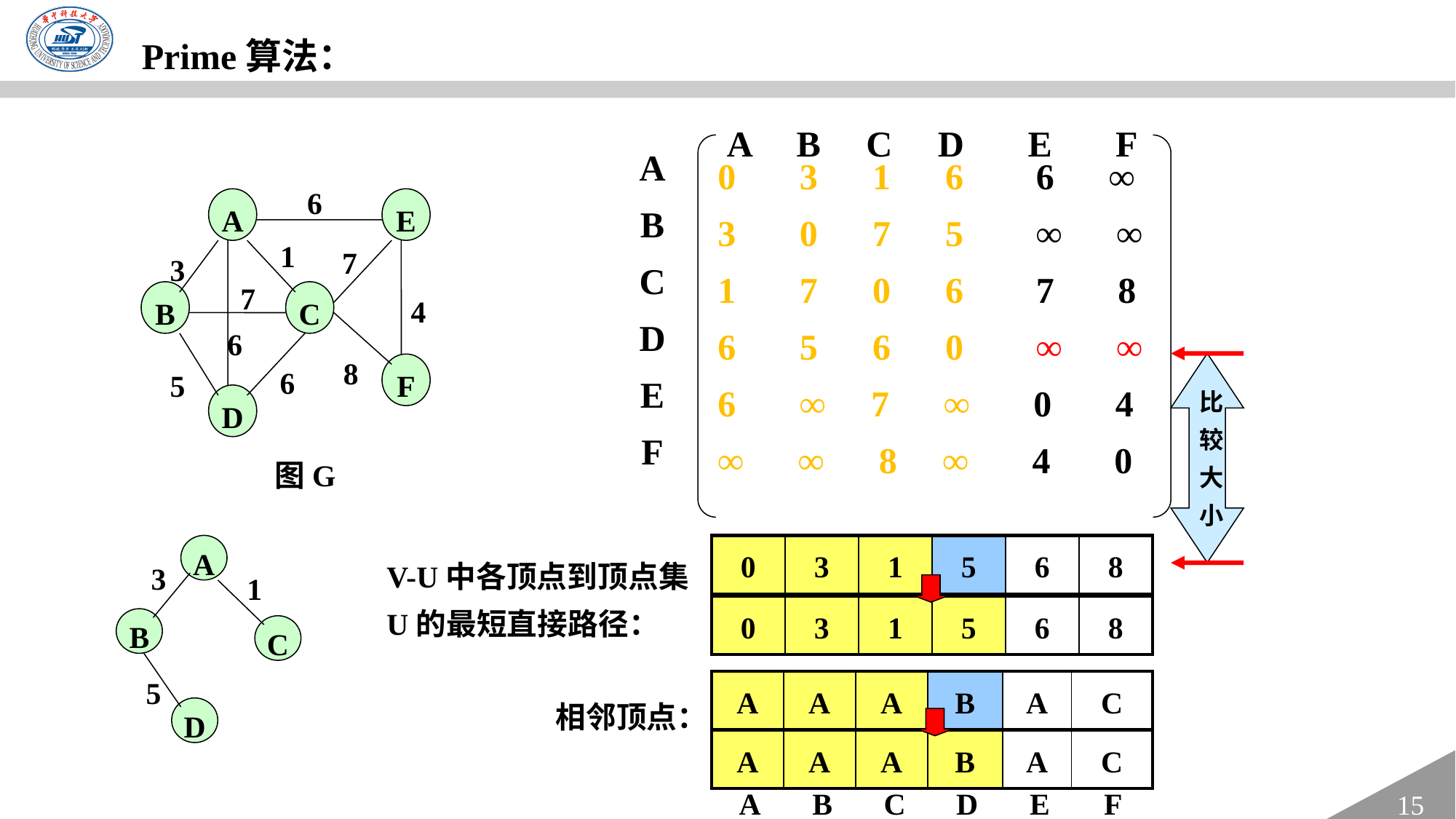

Prime算法：
 A     B     C     D       E       F
A
B
C
D
E
F

0       3      1      6        6      ∞
3       0      7      5        ∞      ∞
1       7      0      6        7       8
6       5      6      0        ∞      ∞
6       ∞     7      ∞       0       4
∞      ∞      8     ∞       4       0
6
A
E

1
7
3

7
B
C
4

6

8
6
F
5
D

比
较
大
小

图G
A
3
1

B
C

5
D
| 0 | 3 | 1 | 5 | 6 | 8 |
| --- | --- | --- | --- | --- | --- |
V-U中各顶点到顶点集U的最短直接路径：

| 0 | 3 | 1 | 5 | 6 | 8 |
| --- | --- | --- | --- | --- | --- |
| A | A | A | B | A | C |
| --- | --- | --- | --- | --- | --- |
相邻顶点：

| A | A | A | B | A | C |
| --- | --- | --- | --- | --- | --- |
| A | B | C | D | E | F |
| --- | --- | --- | --- | --- | --- |